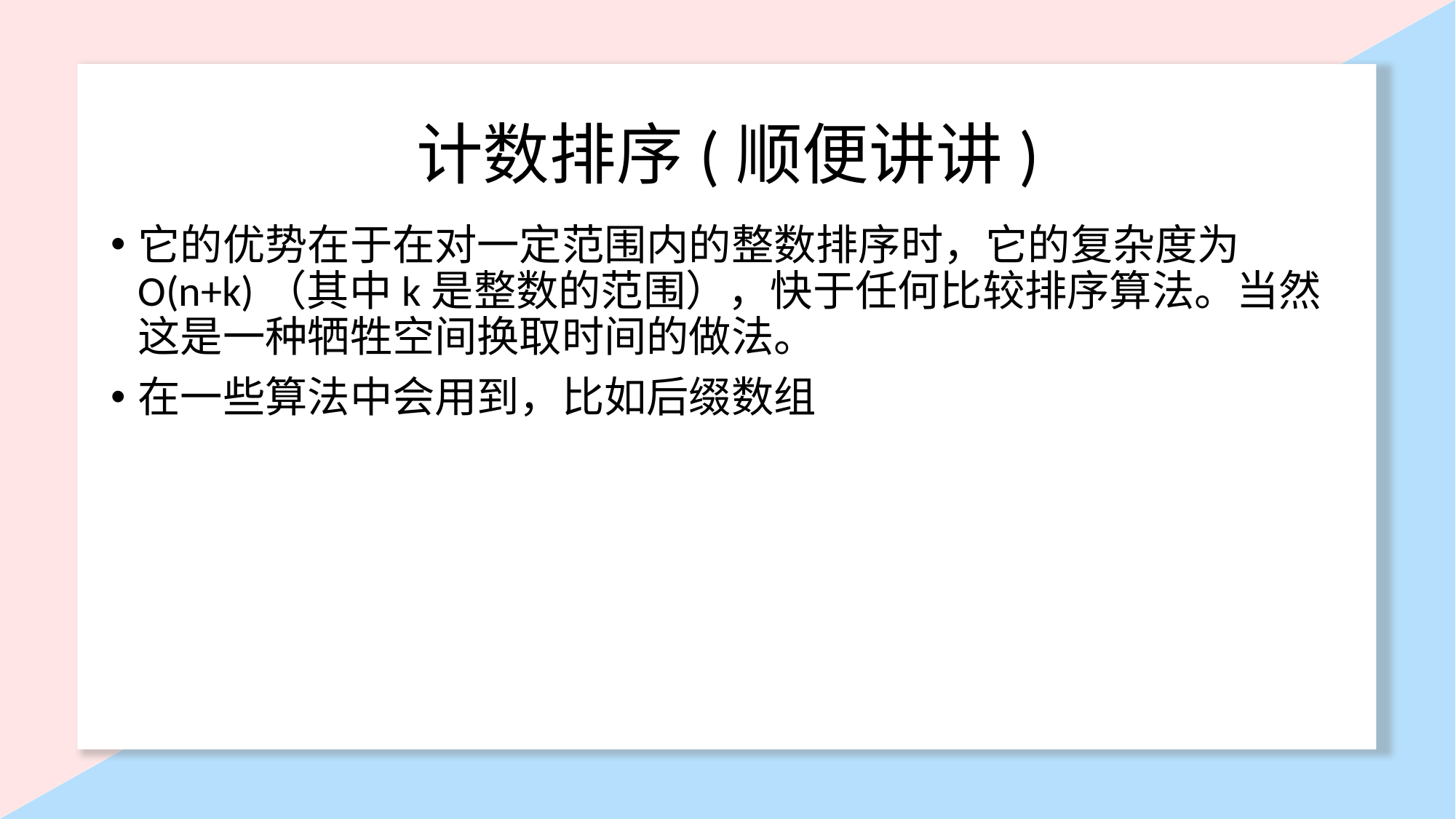

# 计数排序(顺便讲讲)
它的优势在于在对一定范围内的整数排序时，它的复杂度为Ο(n+k)（其中k是整数的范围），快于任何比较排序算法。当然这是一种牺牲空间换取时间的做法。
在一些算法中会用到，比如后缀数组